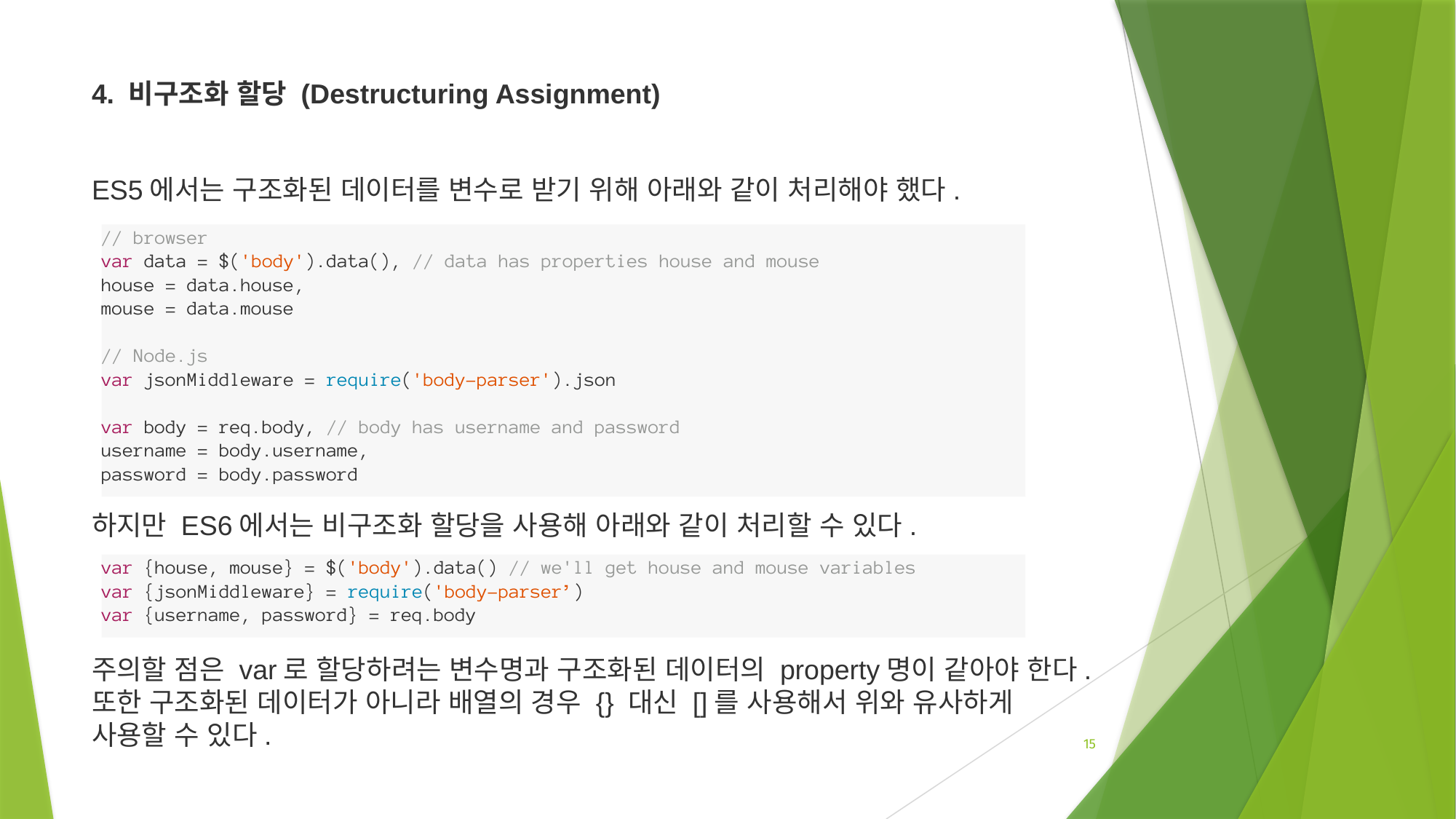

4. 비구조화 할당 (Destructuring Assignment)

ES5에서는 구조화된 데이터를 변수로 받기 위해 아래와 같이 처리해야 했다.

하지만 ES6에서는 비구조화 할당을 사용해 아래와 같이 처리할 수 있다.

주의할 점은 var로 할당하려는 변수명과 구조화된 데이터의 property명이 같아야 한다. 또한 구조화된 데이터가 아니라 배열의 경우 {} 대신 []를 사용해서 위와 유사하게 사용할 수 있다.

// browser
var data = $('body').data(), // data has properties house and mouse
house = data.house,
mouse = data.mouse

// Node.js
var jsonMiddleware = require('body-parser').json

var body = req.body, // body has username and password
username = body.username,
password = body.password
var {house, mouse} = $('body').data() // we'll get house and mouse variables
var {jsonMiddleware} = require('body-parser’)
var {username, password} = req.body
15